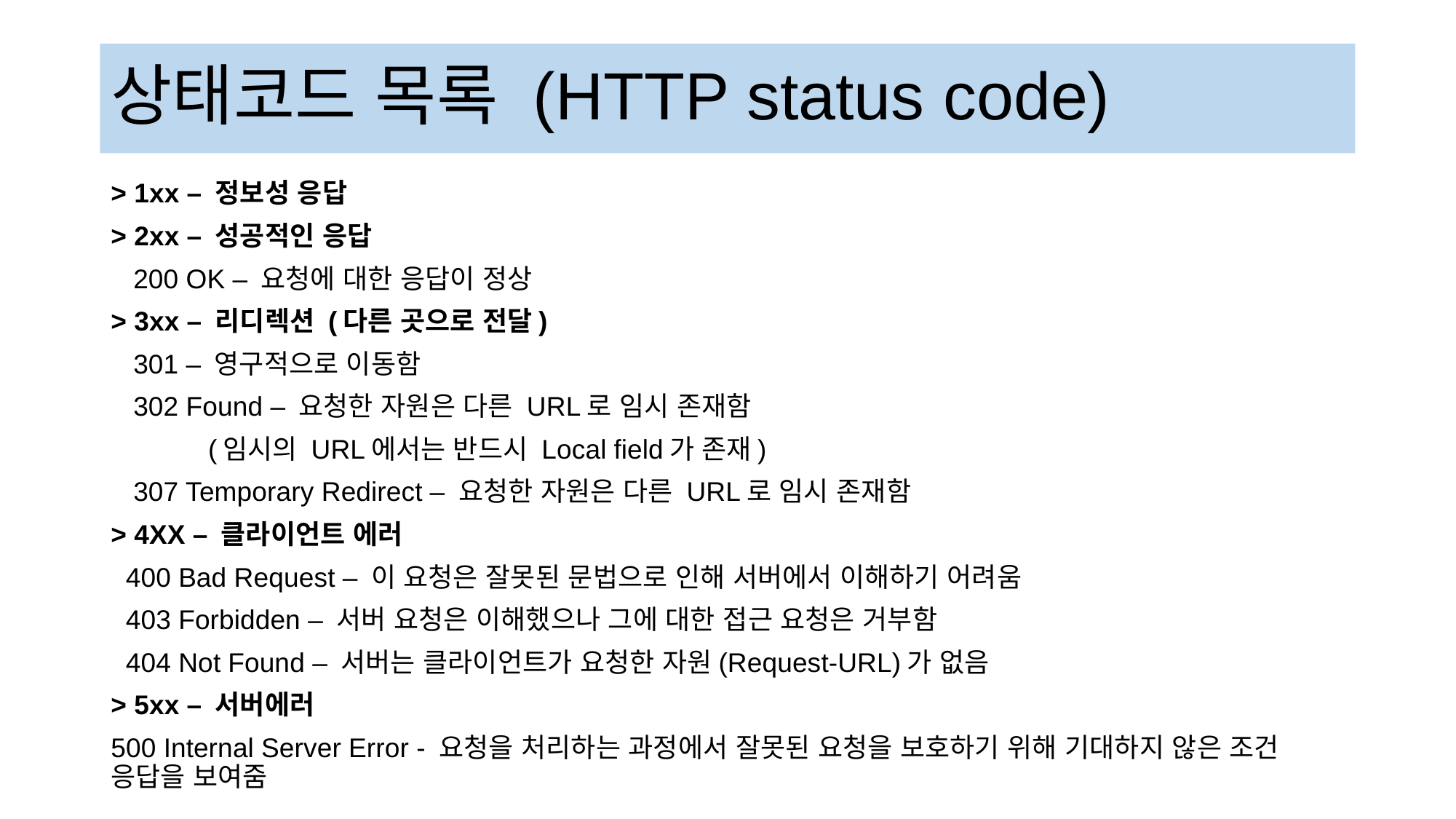

# 상태코드 목록 (HTTP status code)
> 1xx – 정보성 응답
> 2xx – 성공적인 응답
   200 OK – 요청에 대한 응답이 정상
> 3xx – 리디렉션 (다른 곳으로 전달)
   301 – 영구적으로 이동함
   302 Found – 요청한 자원은 다른 URL로 임시 존재함
	(임시의 URL에서는 반드시 Local field가 존재)
   307 Temporary Redirect – 요청한 자원은 다른 URL로 임시 존재함
> 4XX – 클라이언트 에러
  400 Bad Request – 이 요청은 잘못된 문법으로 인해 서버에서 이해하기 어려움
  403 Forbidden – 서버 요청은 이해했으나 그에 대한 접근 요청은 거부함
  404 Not Found – 서버는 클라이언트가 요청한 자원(Request-URL)가 없음
> 5xx – 서버에러
500 Internal Server Error - 요청을 처리하는 과정에서 잘못된 요청을 보호하기 위해 기대하지 않은 조건 응답을 보여줌